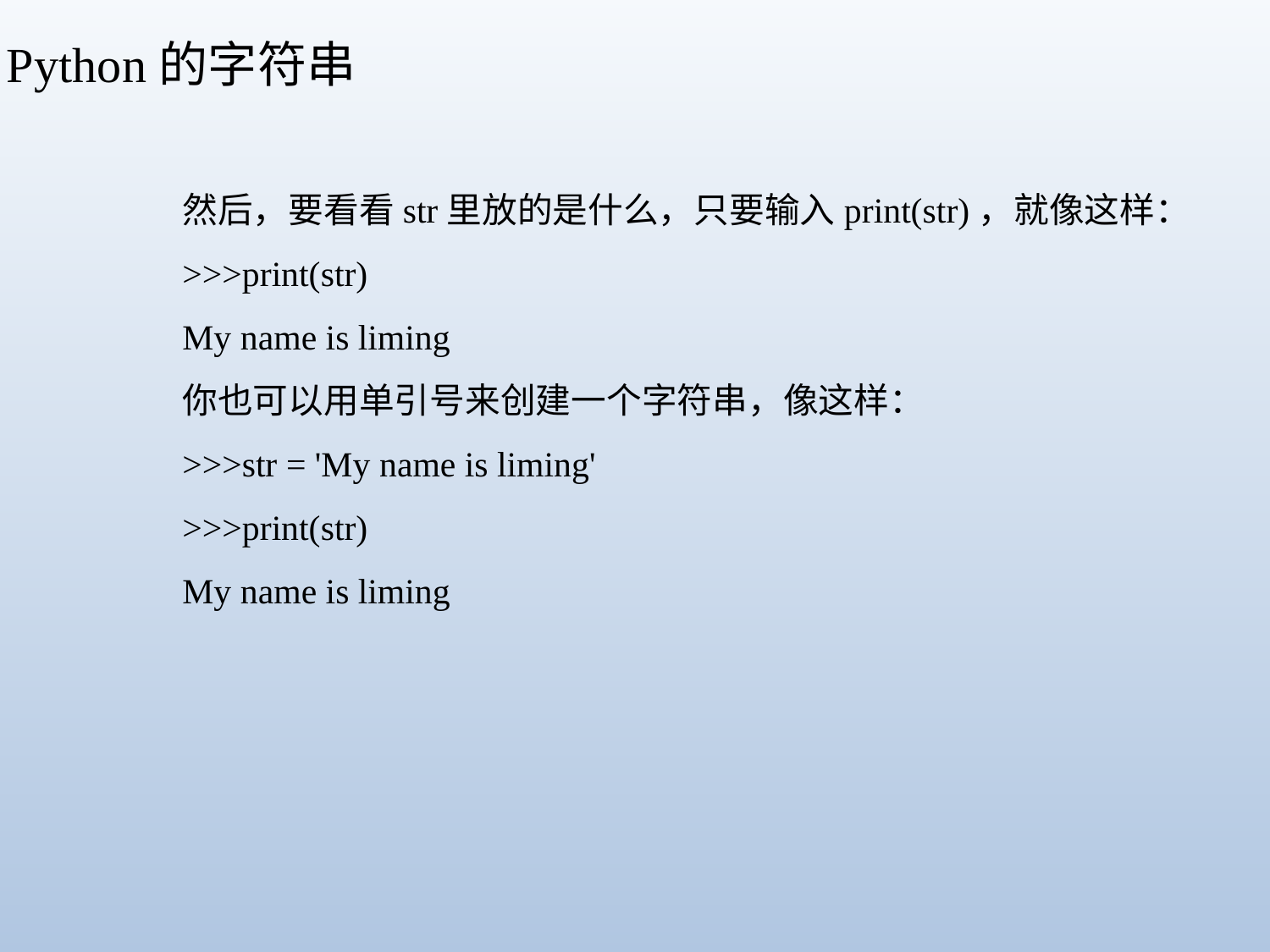

Python的字符串
然后，要看看str里放的是什么，只要输入print(str)，就像这样：
>>>print(str)
My name is liming
你也可以用单引号来创建一个字符串，像这样：
>>>str = 'My name is liming'
>>>print(str)
My name is liming